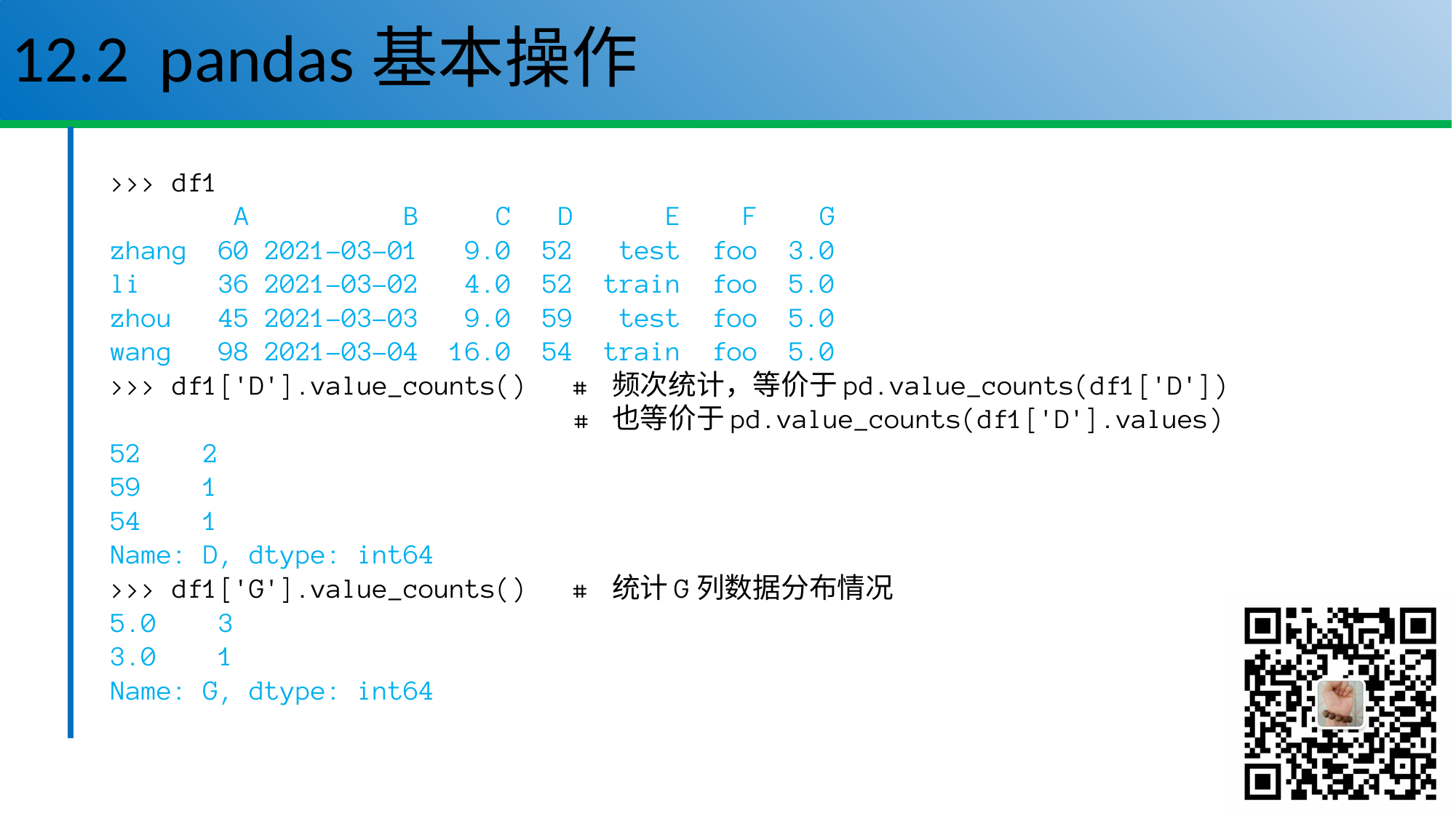

# 12.2  pandas基本操作
>>> df1
        A          B     C   D      E    F    G
zhang  60 2021-03-01   9.0  52   test  foo  3.0
li     36 2021-03-02   4.0  52  train  foo  5.0
zhou   45 2021-03-03   9.0  59   test  foo  5.0
wang   98 2021-03-04  16.0  54  train  foo  5.0
>>> df1['D'].value_counts()   # 频次统计，等价于pd.value_counts(df1['D'])
                              # 也等价于pd.value_counts(df1['D'].values)
52    2
59    1
54    1
Name: D, dtype: int64
>>> df1['G'].value_counts()   # 统计G列数据分布情况
5.0    3
3.0    1
Name: G, dtype: int64
80